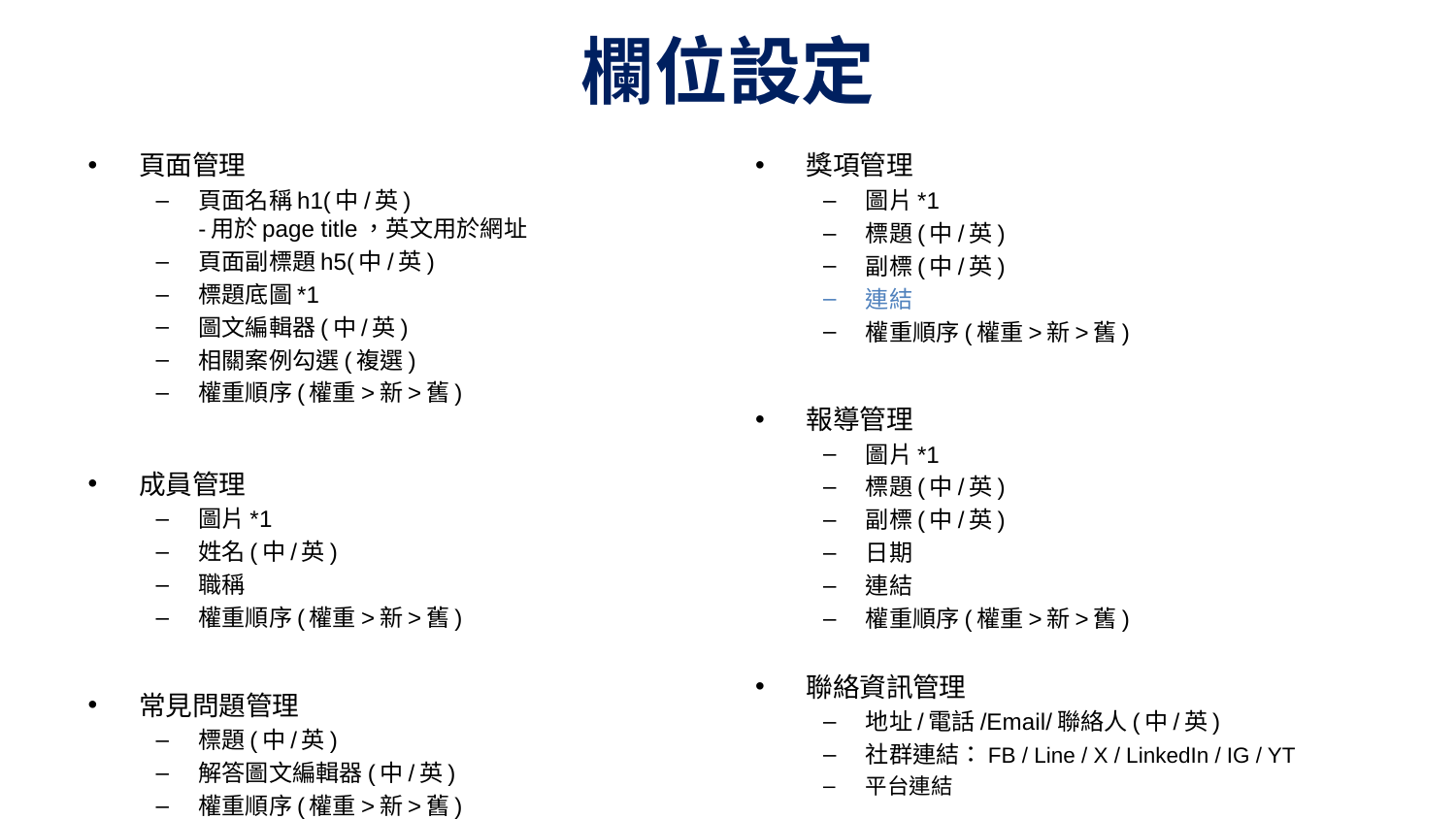

# 欄位設定
頁面管理
頁面名稱h1(中/英)
-用於page title，英文用於網址
頁面副標題h5(中/英)
標題底圖*1
圖文編輯器(中/英)
相關案例勾選(複選)
權重順序(權重>新>舊)

成員管理
圖片*1
姓名(中/英)
職稱
權重順序(權重>新>舊)

常見問題管理
標題(中/英)
解答圖文編輯器(中/英)
權重順序(權重>新>舊)
獎項管理
圖片*1
標題(中/英)
副標(中/英)
連結
權重順序(權重>新>舊)

報導管理
圖片*1
標題(中/英)
副標(中/英)
日期
連結
權重順序(權重>新>舊)

聯絡資訊管理
地址/電話/Email/聯絡人(中/英)
社群連結：FB / Line / X / LinkedIn / IG / YT
平台連結